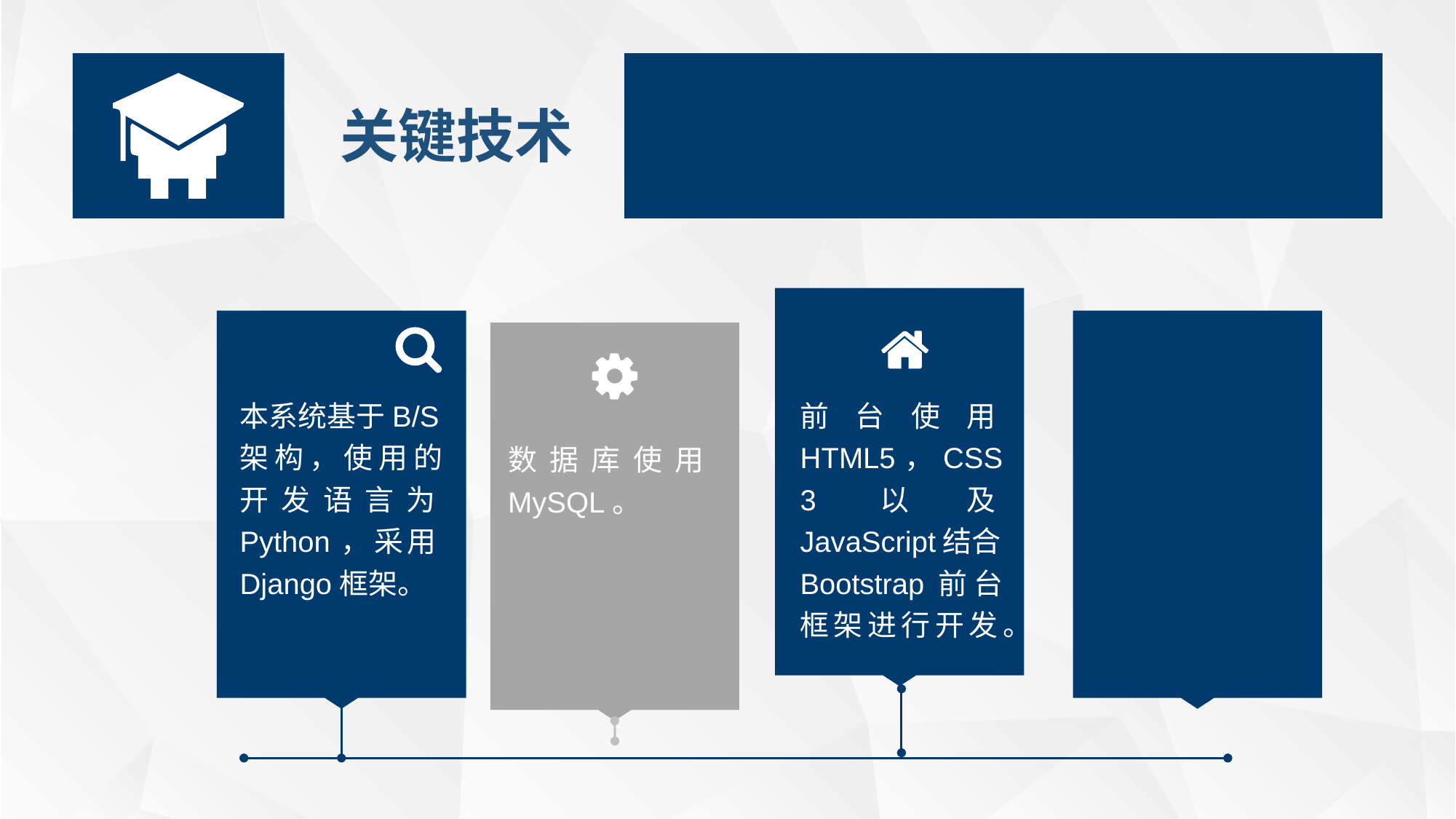

关键技术

前台使用HTML5，CSS3以及JavaScript结合Bootstrap前台框架进行开发。
本系统基于B/S架构，使用的开发语言为Python，采用Django框架。
数据库使用MySQL。